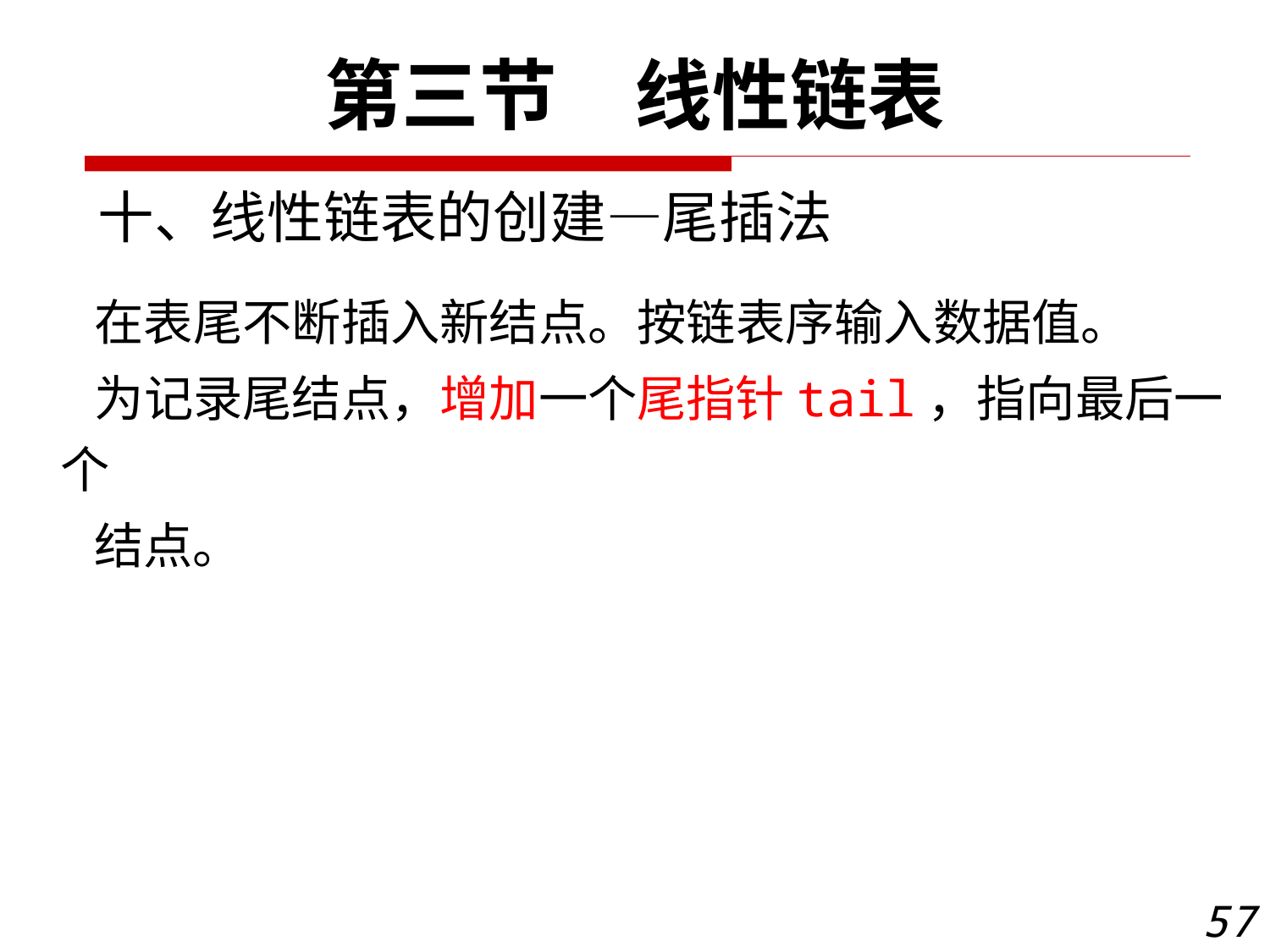

第三节　线性链表
十、线性链表的创建—尾插法
  在表尾不断插入新结点。按链表序输入数据值。
  为记录尾结点，增加一个尾指针tail，指向最后一个
  结点。

57